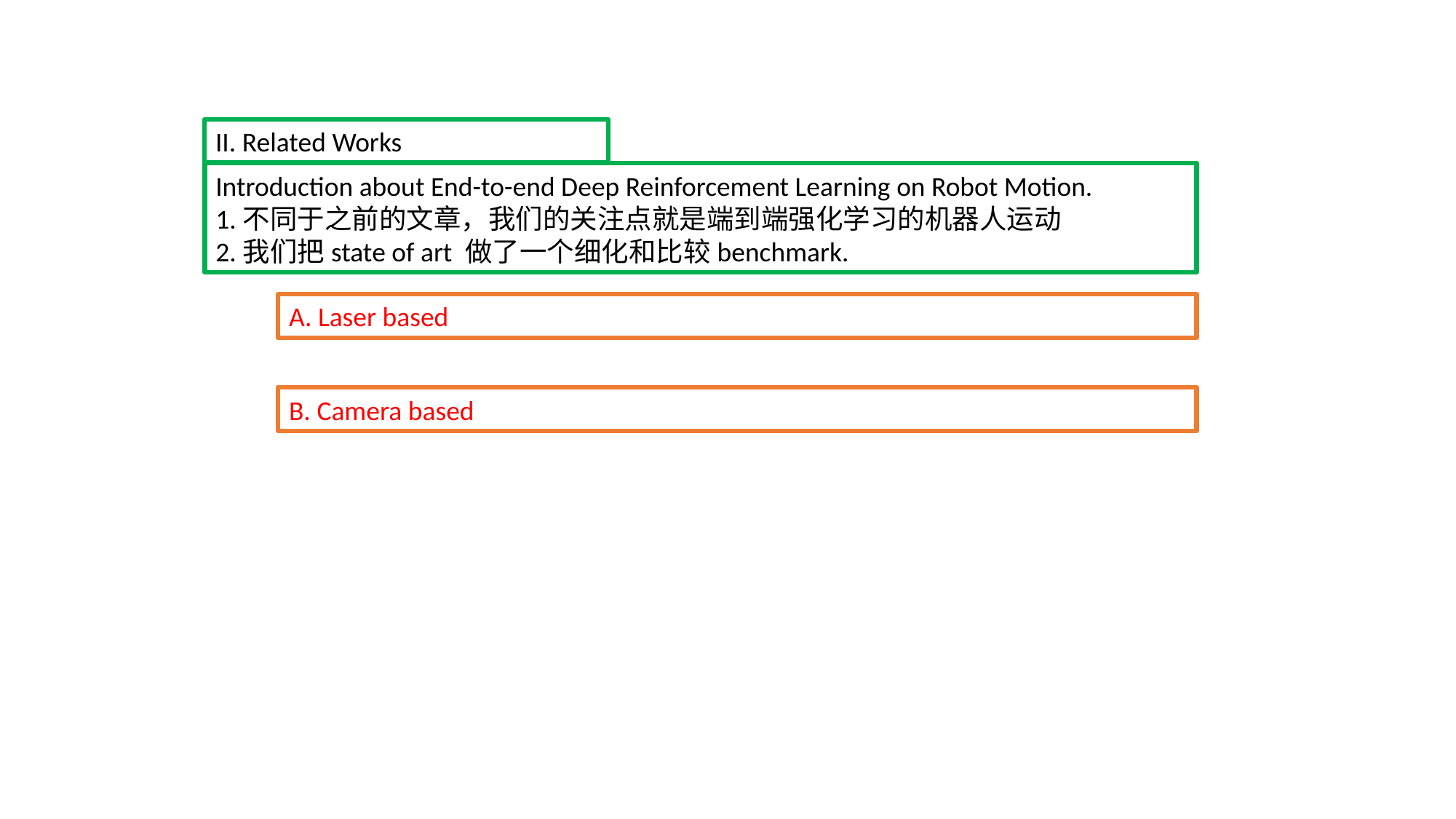

II. Related Works
Introduction about End-to-end Deep Reinforcement Learning on Robot Motion.
1.不同于之前的文章，我们的关注点就是端到端强化学习的机器人运动
2.我们把state of art 做了一个细化和比较benchmark.
A. Laser based
B. Camera based